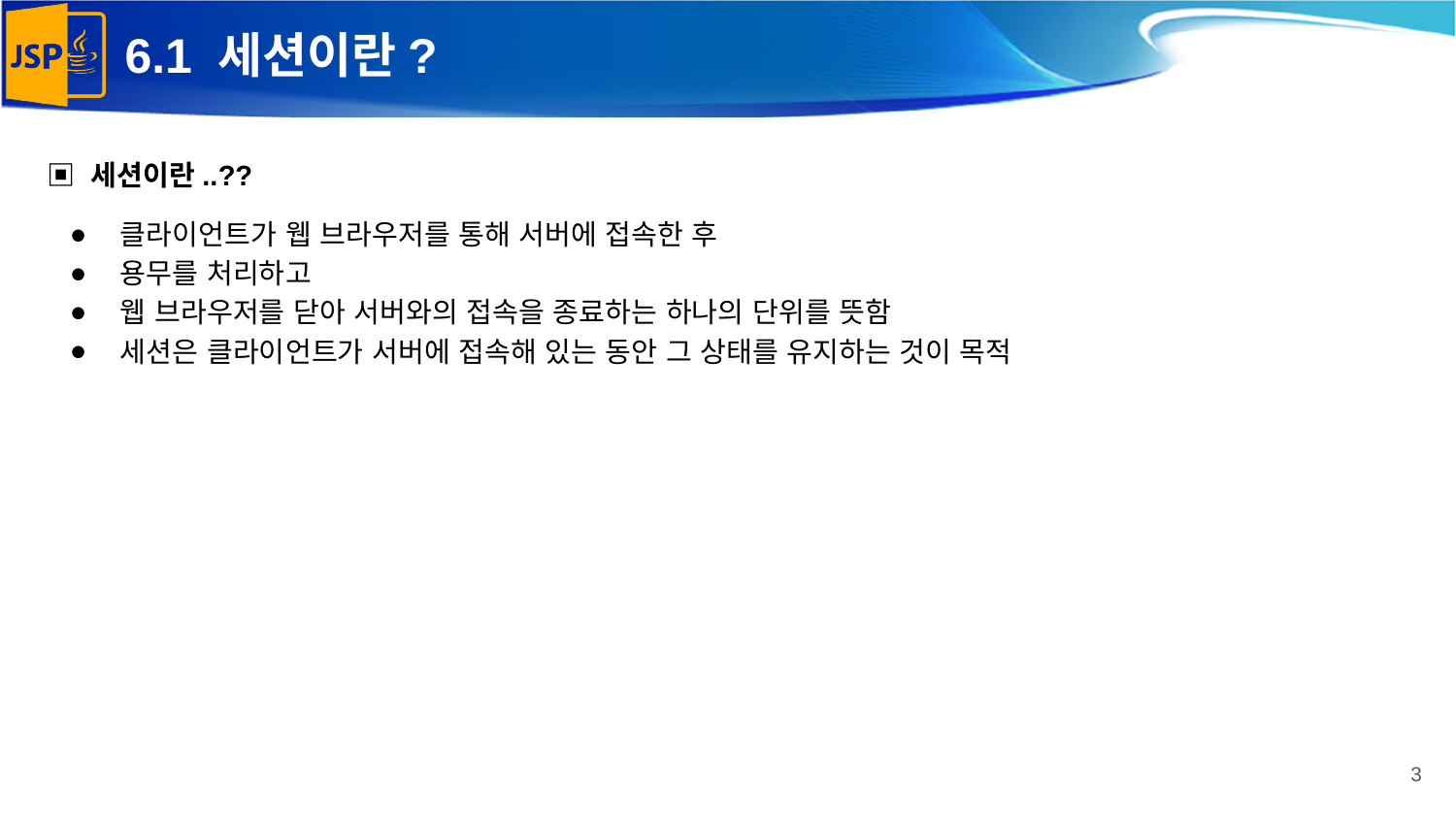

# 6.1 세션이란?
▣ 세션이란..??
클라이언트가 웹 브라우저를 통해 서버에 접속한 후
용무를 처리하고
웹 브라우저를 닫아 서버와의 접속을 종료하는 하나의 단위를 뜻함
세션은 클라이언트가 서버에 접속해 있는 동안 그 상태를 유지하는 것이 목적
3